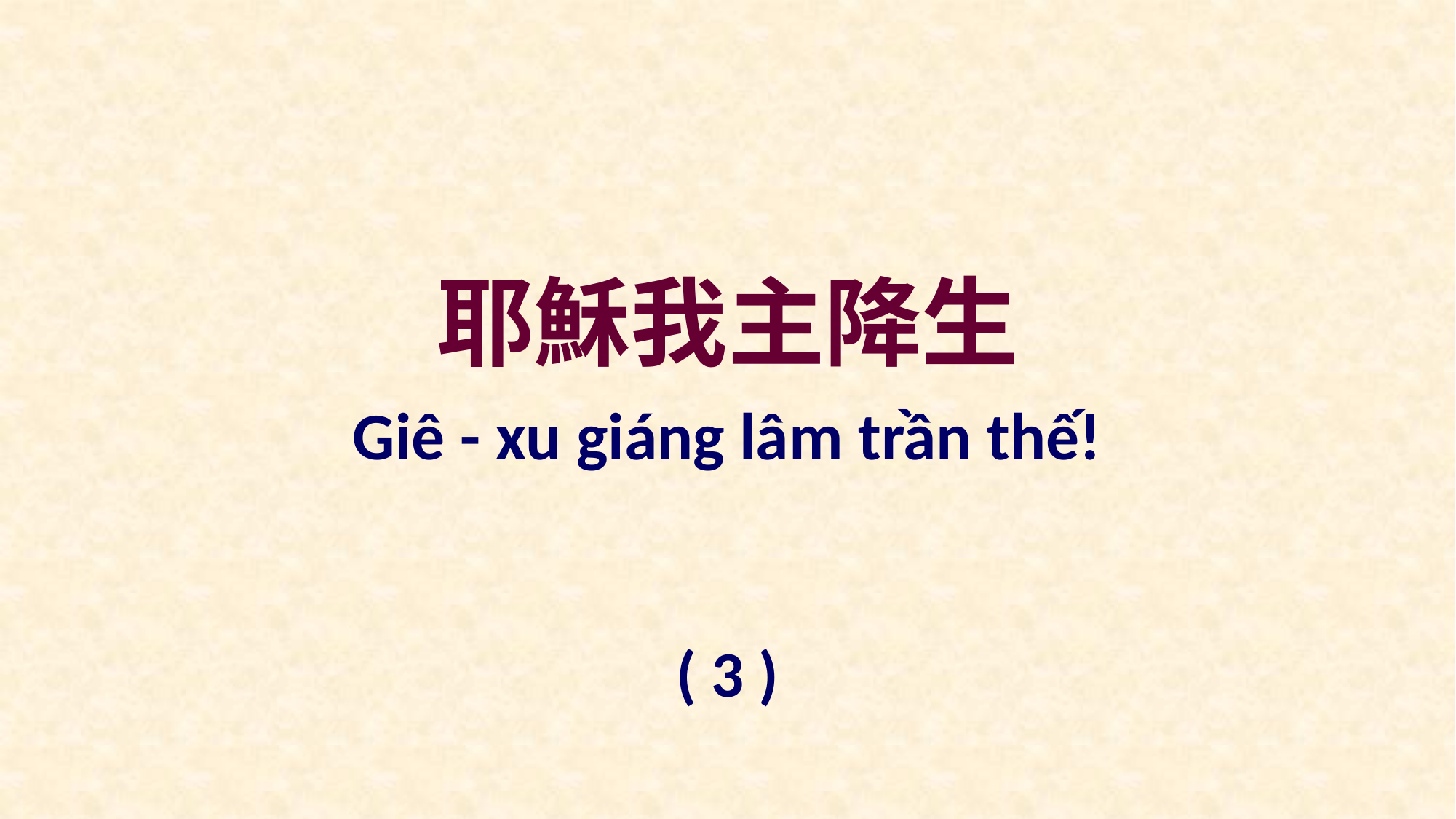

耶穌我主降生
Giê - xu giáng lâm trần thế!
( 3 )